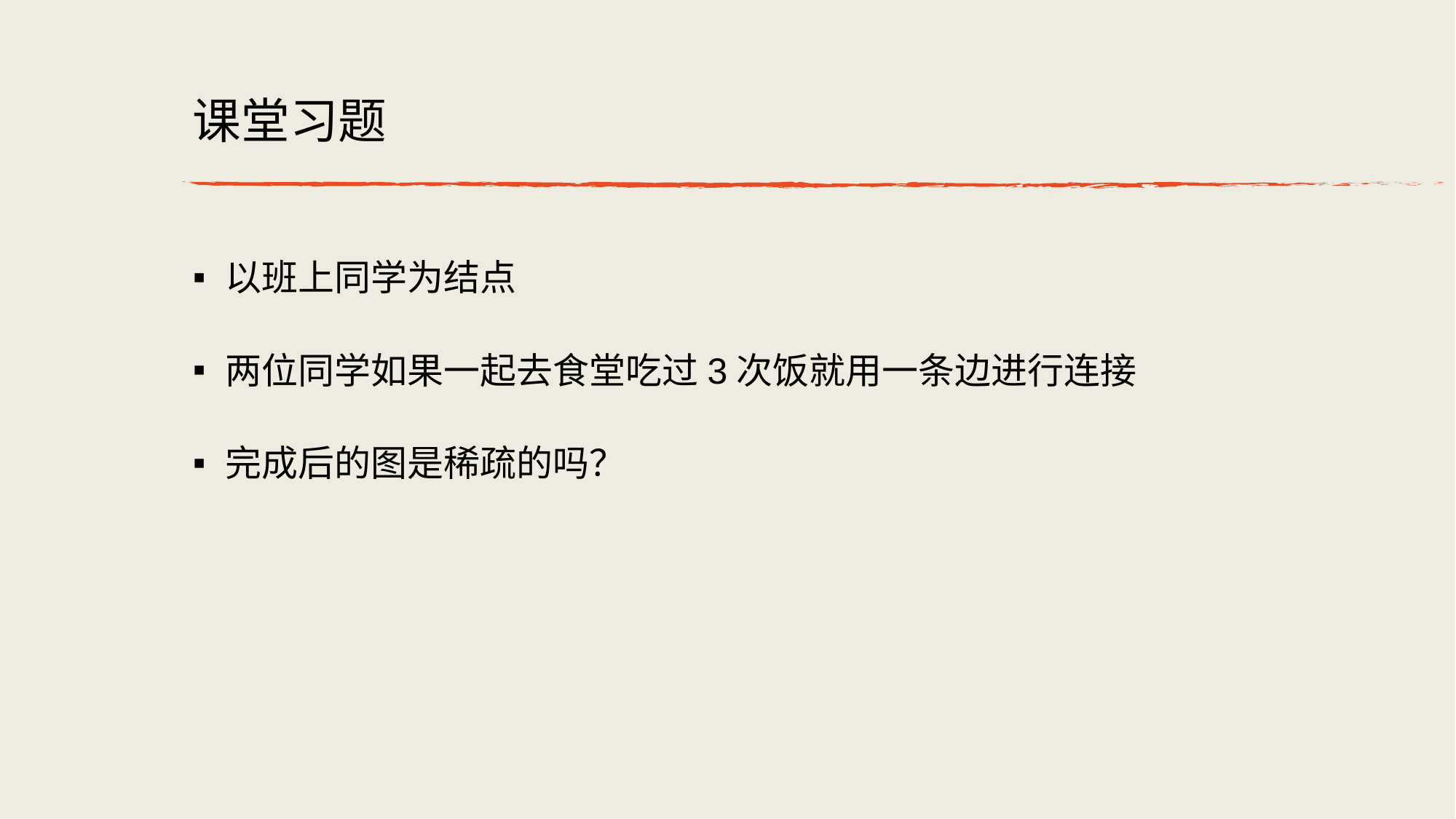

# 课堂习题
以班上同学为结点
两位同学如果一起去食堂吃过3次饭就用一条边进行连接
完成后的图是稀疏的吗？